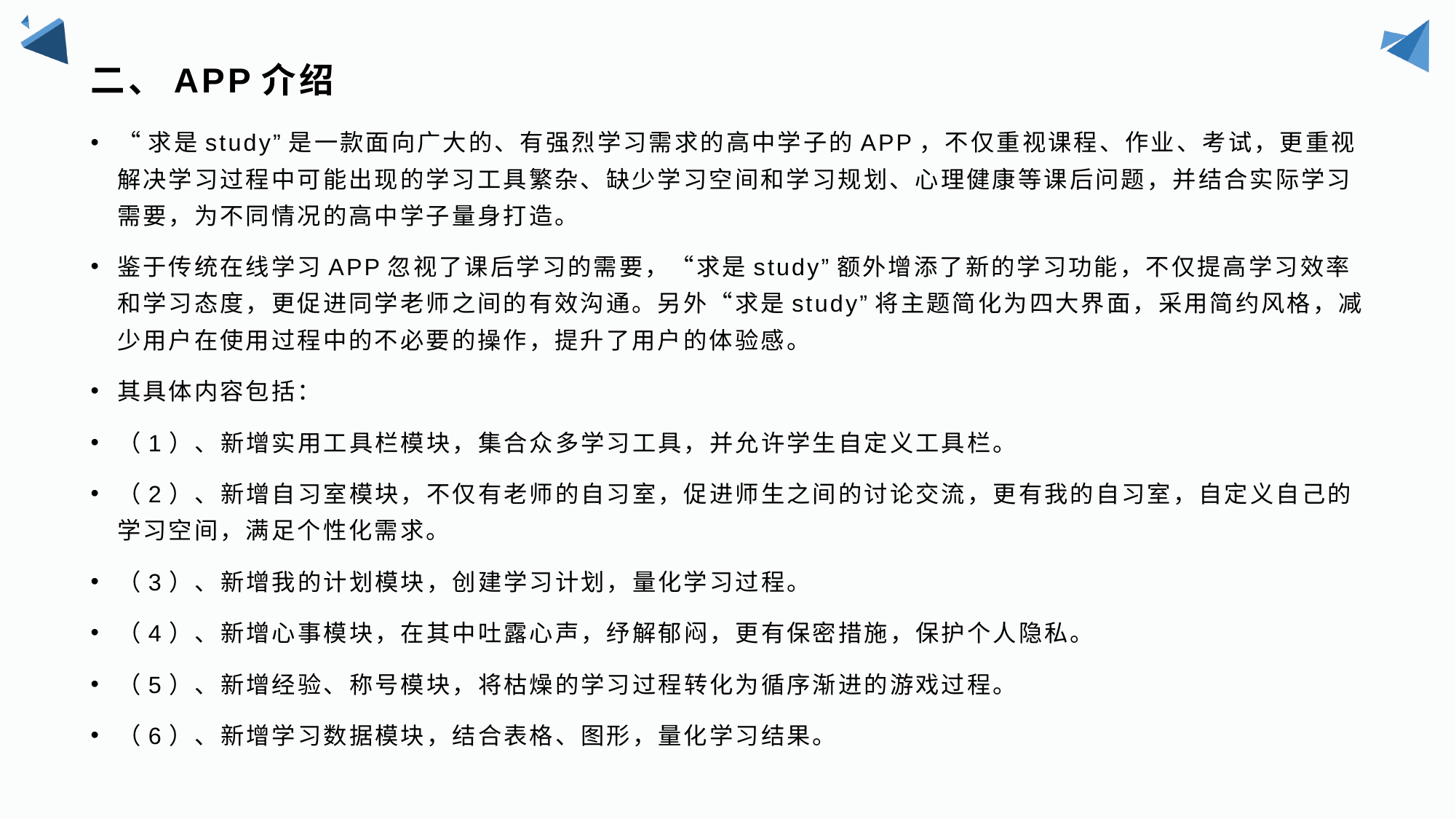

# 二、APP介绍
“求是study”是一款面向广大的、有强烈学习需求的高中学子的APP，不仅重视课程、作业、考试，更重视解决学习过程中可能出现的学习工具繁杂、缺少学习空间和学习规划、心理健康等课后问题，并结合实际学习需要，为不同情况的高中学子量身打造。
鉴于传统在线学习APP忽视了课后学习的需要，“求是study”额外增添了新的学习功能，不仅提高学习效率和学习态度，更促进同学老师之间的有效沟通。另外“求是study”将主题简化为四大界面，采用简约风格，减少用户在使用过程中的不必要的操作，提升了用户的体验感。
其具体内容包括：
（1）、新增实用工具栏模块，集合众多学习工具，并允许学生自定义工具栏。
（2）、新增自习室模块，不仅有老师的自习室，促进师生之间的讨论交流，更有我的自习室，自定义自己的学习空间，满足个性化需求。
（3）、新增我的计划模块，创建学习计划，量化学习过程。
（4）、新增心事模块，在其中吐露心声，纾解郁闷，更有保密措施，保护个人隐私。
（5）、新增经验、称号模块，将枯燥的学习过程转化为循序渐进的游戏过程。
（6）、新增学习数据模块，结合表格、图形，量化学习结果。